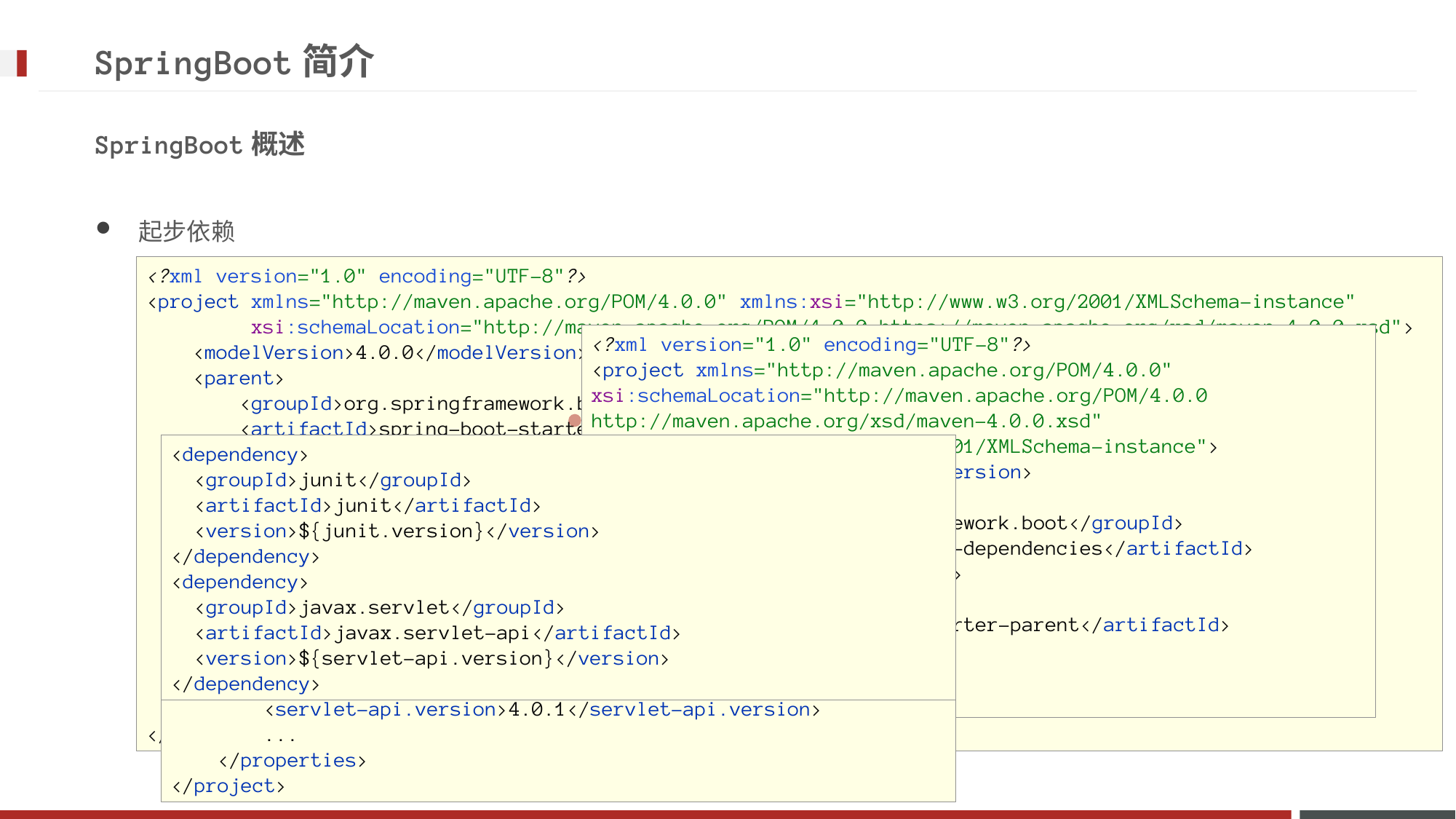

# SpringBoot简介
SpringBoot概述
起步依赖
<?xml version="1.0" encoding="UTF-8"?>
<project xmlns="http://maven.apache.org/POM/4.0.0" xmlns:xsi="http://www.w3.org/2001/XMLSchema-instance"
         xsi:schemaLocation="http://maven.apache.org/POM/4.0.0 https://maven.apache.org/xsd/maven-4.0.0.xsd">
    <modelVersion>4.0.0</modelVersion>
    <parent>
        <groupId>org.springframework.boot</groupId>
        <artifactId>spring-boot-starter-parent</artifactId>
        <version>2.5.0</version>
    </parent>
    <groupId>com.chinasoft</groupId>
    <artifactId>springboot-01-quickstart</artifactId>
    <version>0.0.1-SNAPSHOT</version>
    <dependencies>
        <dependency>
            <groupId>org.springframework.boot</groupId>
            <artifactId>spring-boot-starter-web</artifactId>
        </dependency>
    </dependencies>
</project>
<?xml version="1.0" encoding="UTF-8"?>
<project xmlns="http://maven.apache.org/POM/4.0.0" xsi:schemaLocation="http://maven.apache.org/POM/4.0.0 http://maven.apache.org/xsd/maven-4.0.0.xsd" xmlns:xsi="http://www.w3.org/2001/XMLSchema-instance">
    <modelVersion>4.0.0</modelVersion>
    <parent>
        <groupId>org.springframework.boot</groupId>
        <artifactId>spring-boot-dependencies</artifactId>
        <version>2.5.0</version>
    </parent>
    <artifactId>spring-boot-starter-parent</artifactId>
    <packaging>pom</packaging>
    ...
</project>

<project xmlns="http://maven.apache.org/POM/4.0.0" xsi:schemaLocation="http://maven.apache.org/POM/4.0.0 http://maven.apache.org/xsd/maven-4.0.0.xsd" xmlns:xsi="http://www.w3.org/2001/XMLSchema-instance">
    <modelVersion>4.0.0</modelVersion>
    <groupId>org.springframework.boot</groupId>
    <artifactId>spring-boot-dependencies</artifactId>
    <version>2.5.0</version>
    <packaging>pom</packaging>
    <properties>
        <servlet-api.version>4.0.1</servlet-api.version>
        ...
    </properties>
</project>
<dependency>
  <groupId>junit</groupId>
  <artifactId>junit</artifactId>
  <version>${junit.version}</version>
</dependency>
<dependency>
  <groupId>javax.servlet</groupId>
  <artifactId>javax.servlet-api</artifactId>
  <version>${servlet-api.version}</version>
</dependency>